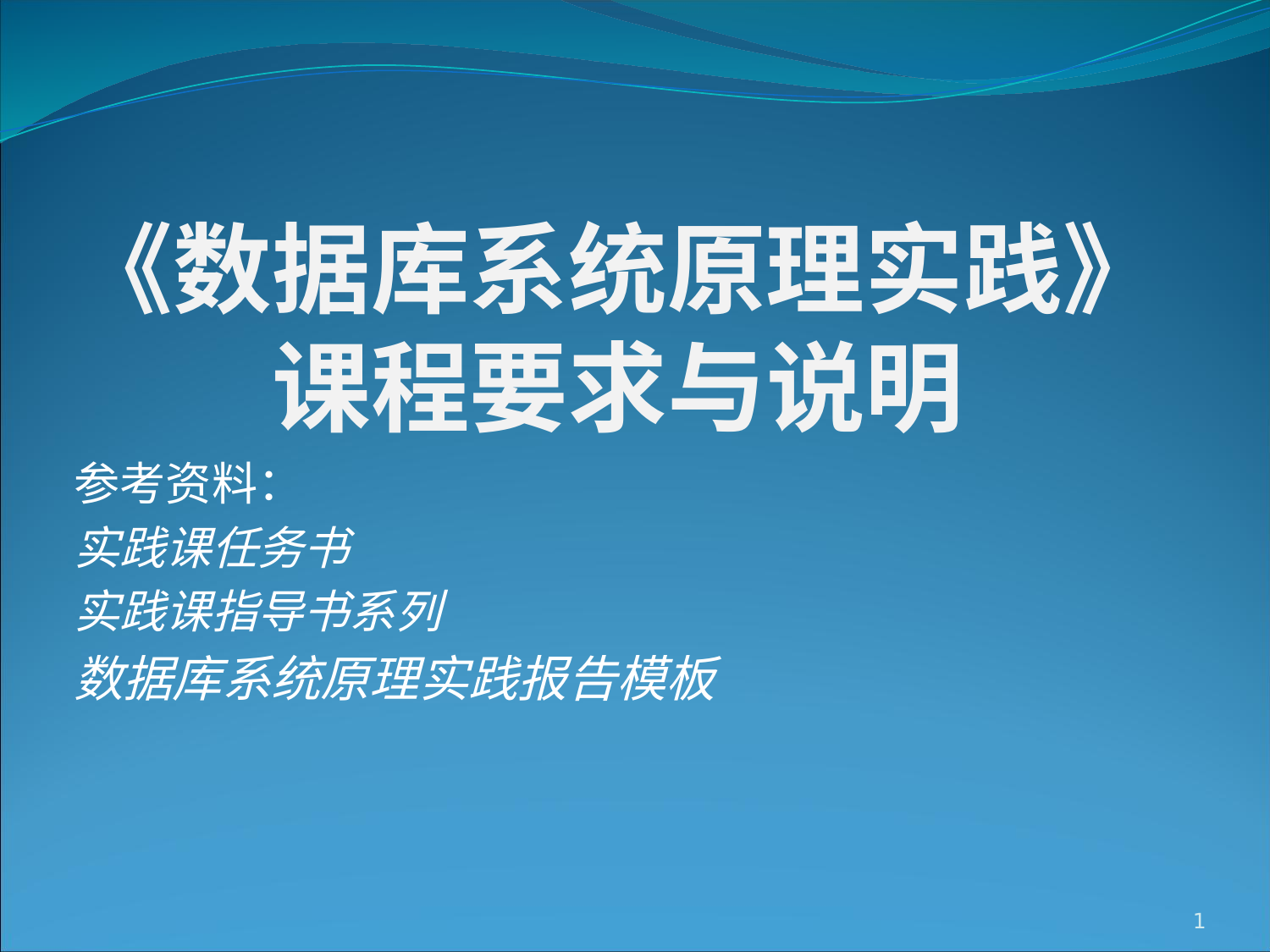

# 《数据库系统原理实践》 课程要求与说明
参考资料：
实践课任务书
实践课指导书系列
数据库系统原理实践报告模板
1